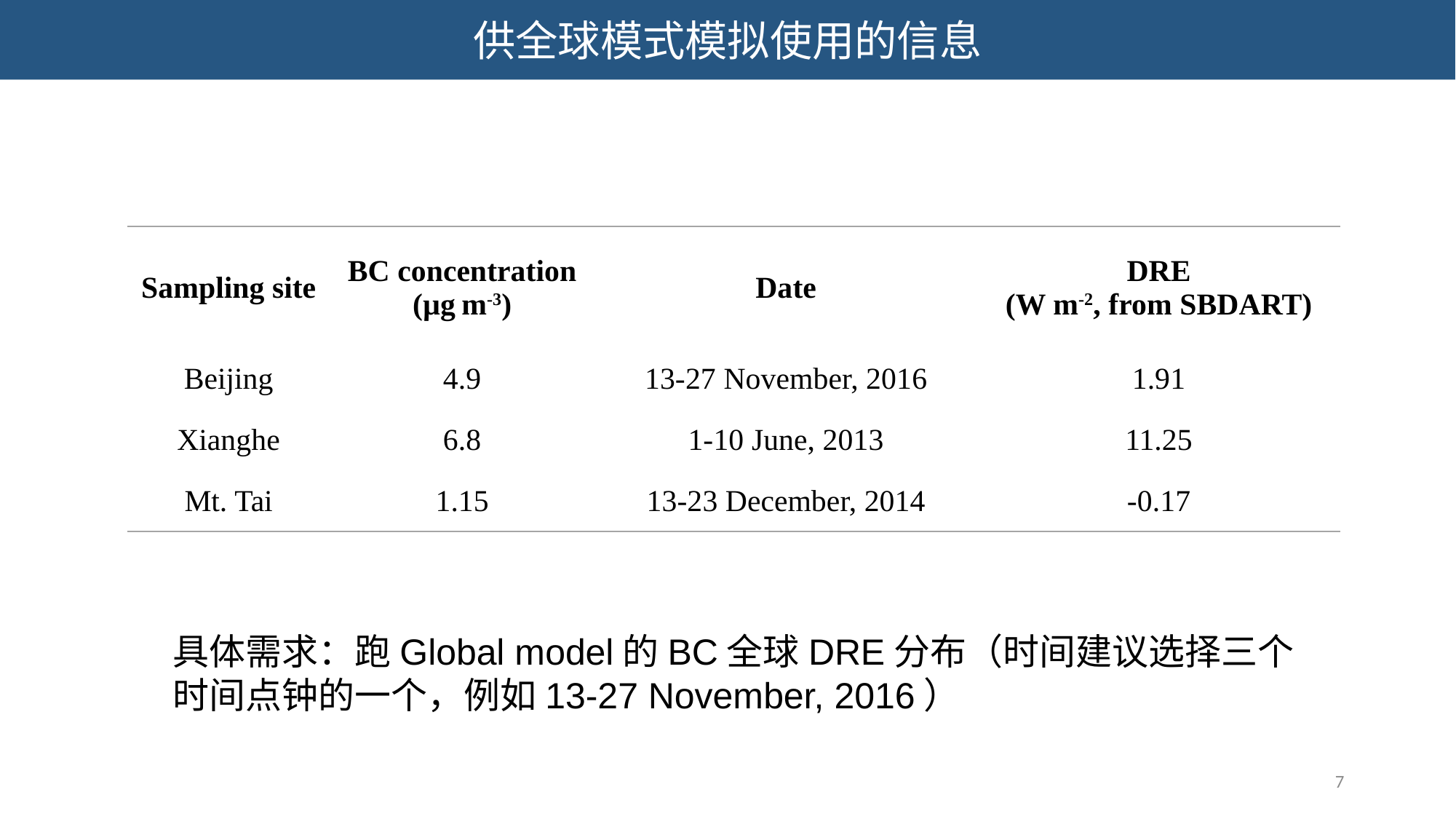

供全球模式模拟使用的信息
| Sampling site | BC concentration (µg m-3) | Date | DRE (W m-2, from SBDART) |
| --- | --- | --- | --- |
| Beijing | 4.9 | 13-27 November, 2016 | 1.91 |
| Xianghe | 6.8 | 1-10 June, 2013 | 11.25 |
| Mt. Tai | 1.15 | 13-23 December, 2014 | -0.17 |
具体需求：跑Global model的BC全球DRE分布（时间建议选择三个时间点钟的一个，例如13-27 November, 2016）
7